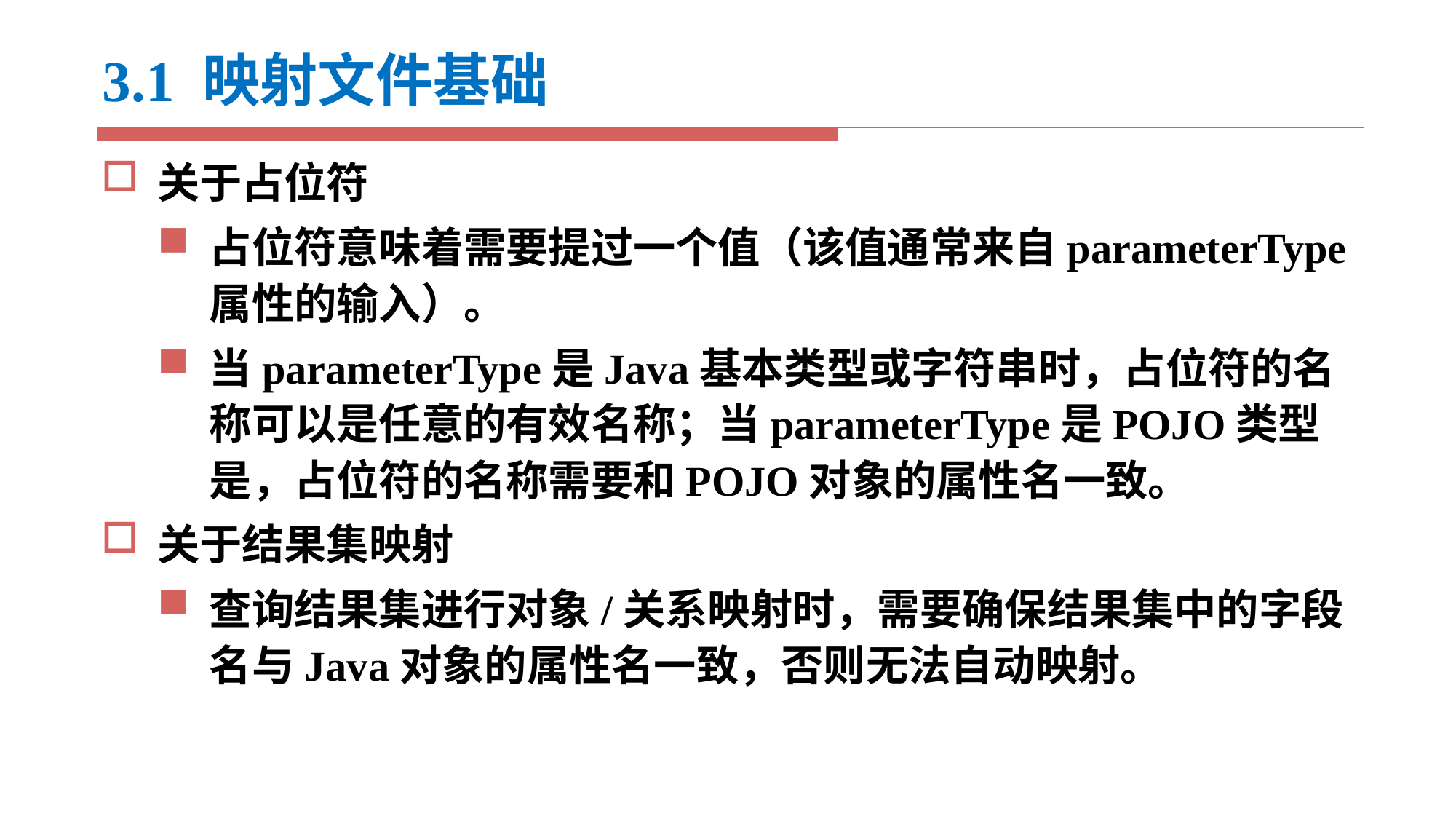

# 3.1 映射文件基础
关于占位符
占位符意味着需要提过一个值（该值通常来自parameterType属性的输入）。
当parameterType是Java基本类型或字符串时，占位符的名称可以是任意的有效名称；当parameterType是POJO类型是，占位符的名称需要和POJO对象的属性名一致。
关于结果集映射
查询结果集进行对象/关系映射时，需要确保结果集中的字段名与Java对象的属性名一致，否则无法自动映射。
6